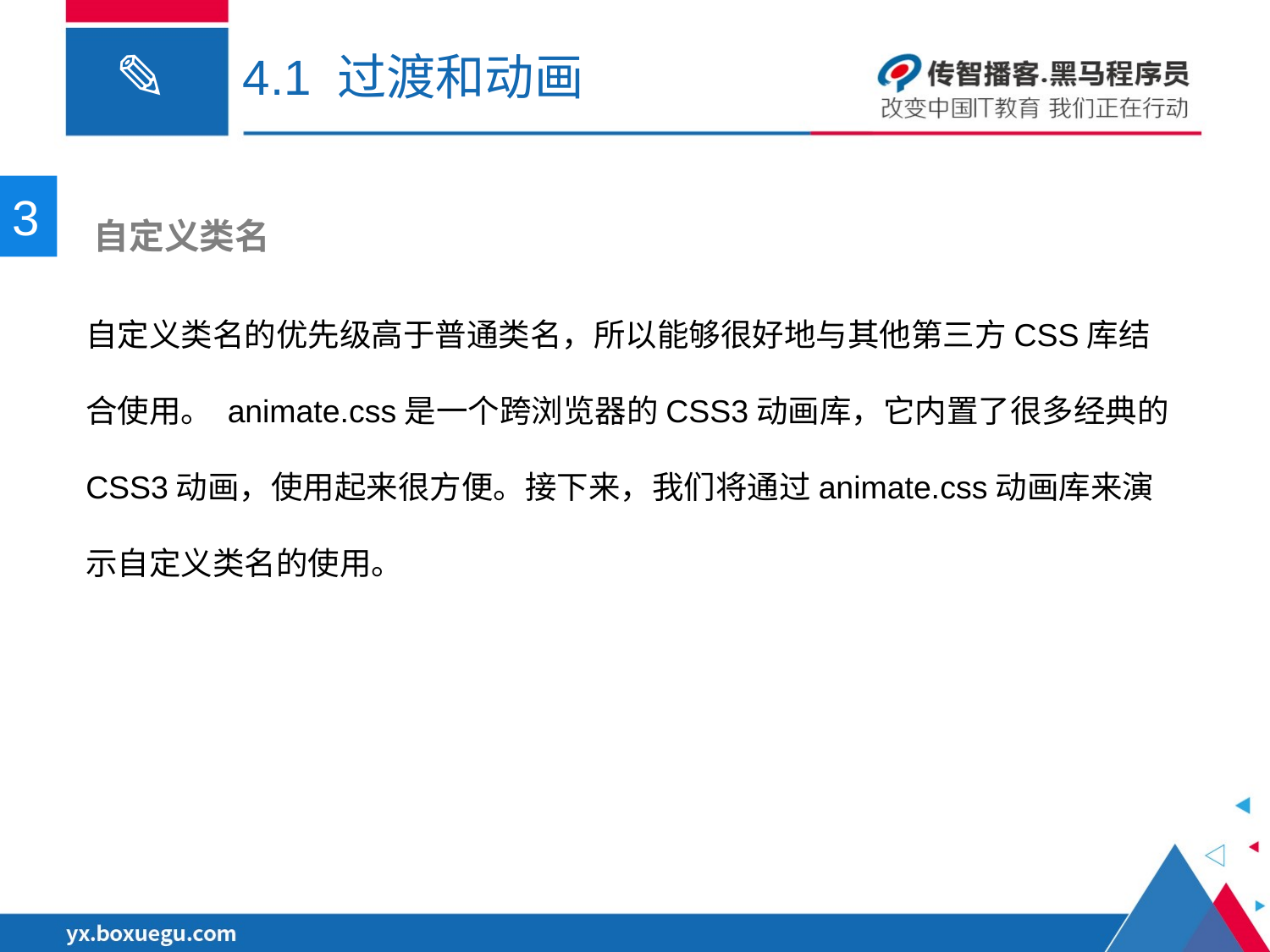

# 4.1 过渡和动画

3
  自定义类名
自定义类名的优先级高于普通类名，所以能够很好地与其他第三方CSS库结合使用。 animate.css是一个跨浏览器的CSS3动画库，它内置了很多经典的CSS3动画，使用起来很方便。接下来，我们将通过animate.css动画库来演示自定义类名的使用。